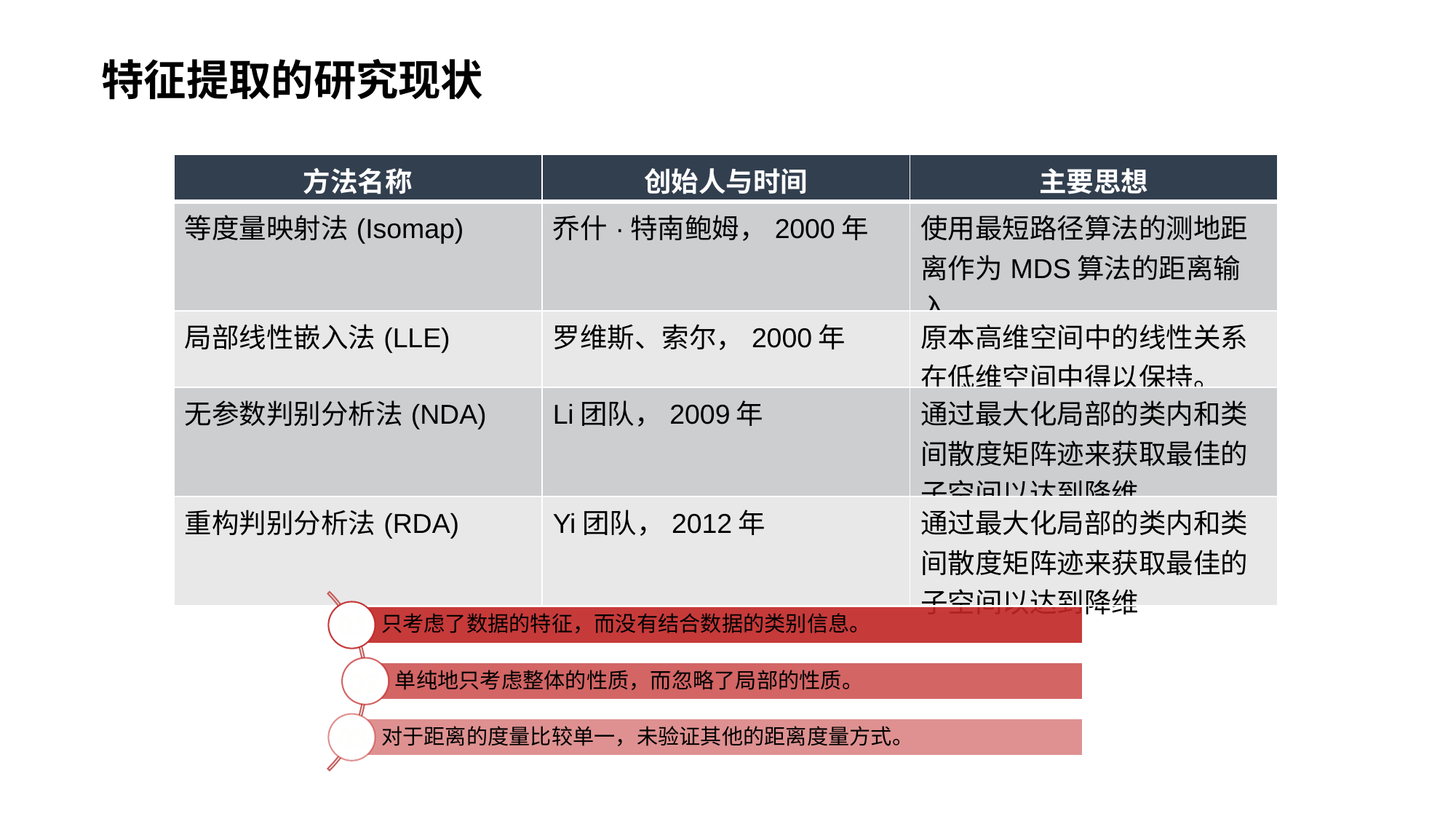

特征提取的研究现状

| 方法名称 | 创始人与时间 | 主要思想 |
| --- | --- | --- |
| 等度量映射法(Isomap) | 乔什·特南鲍姆，2000年 | 使用最短路径算法的测地距离作为MDS算法的距离输入。 |
| 局部线性嵌入法(LLE) | 罗维斯、索尔，2000年 | 原本高维空间中的线性关系在低维空间中得以保持。 |
| 无参数判别分析法(NDA) | Li团队，2009年 | 通过最大化局部的类内和类 间散度矩阵迹来获取最佳的子空间以达到降维。 |
| 重构判别分析法(RDA) | Yi团队，2012年 | 通过最大化局部的类内和类 间散度矩阵迹来获取最佳的子空间以达到降维 |
| 方法名称 | 创始人与时间 | 主要思想 |
| --- | --- | --- |
| 多维尺度分析法(MDS) | 克鲁斯卡尔，1958年 | 保持数据降维前后的距离不变。 |
| 主成分分析法(PCA) | 卡尔·皮尔逊，1901年 | 让降维后的数据尽可能地分开。 |
| 线性判别分析法(LDA) | Fisher,1936年 | 降维后同类数据尽可能的近而非同类数据尽可能的远。 |
| 核主成分分析法(KPCA) | 舍尔科普夫，1998年 | 先通过核函数将原始数据映射到更高维的空间 中，再对更高维空间中的数据进行 PCA 降维。 |
| 核Fisher判别分析法(KFDA) | 杨建团队，2004年 | 将原始数据使用 KPCA 算法进行降维，然后对 KPCA 算法降维后的数据使用 LDA 方法进行二次 的特征提取。 |
| 差异向量核判别分析法(DV-KPCA) | 文颖团队，2012年 | 对得到的差异向量使用 KPCA 算法获取降 维后的特征。 |
只考虑了数据的特征，而没有结合数据的类别信息。
单纯地只考虑整体的性质，而忽略了局部的性质。
对于距离的度量比较单一，未验证其他的距离度量方式。
01
02
03